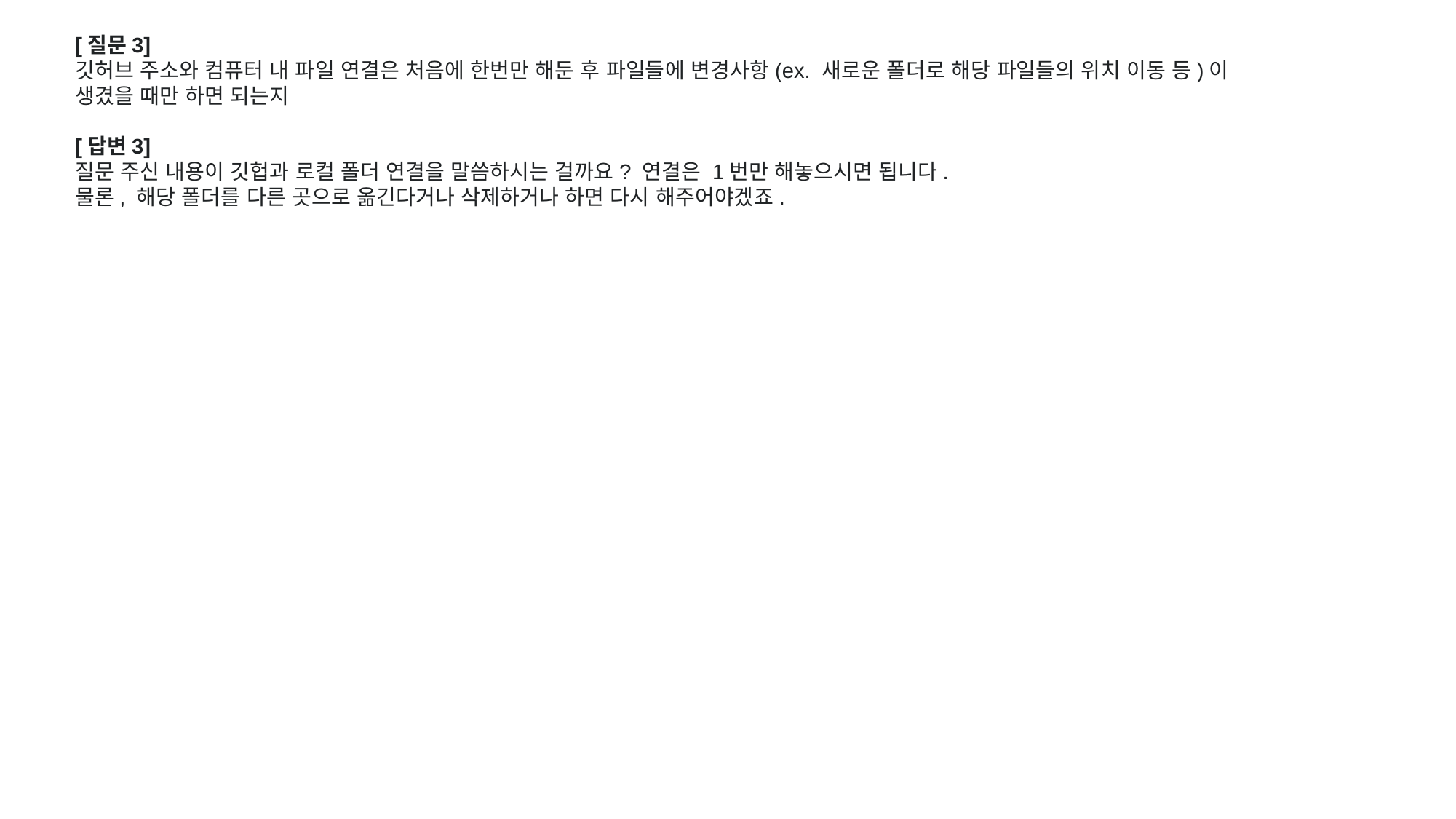

[질문3]
깃허브 주소와 컴퓨터 내 파일 연결은 처음에 한번만 해둔 후 파일들에 변경사항(ex. 새로운 폴더로 해당 파일들의 위치 이동 등)이
생겼을 때만 하면 되는지

[답변3]
질문 주신 내용이 깃헙과 로컬 폴더 연결을 말씀하시는 걸까요? 연결은 1번만 해놓으시면 됩니다.
물론, 해당 폴더를 다른 곳으로 옮긴다거나 삭제하거나 하면 다시 해주어야겠죠.